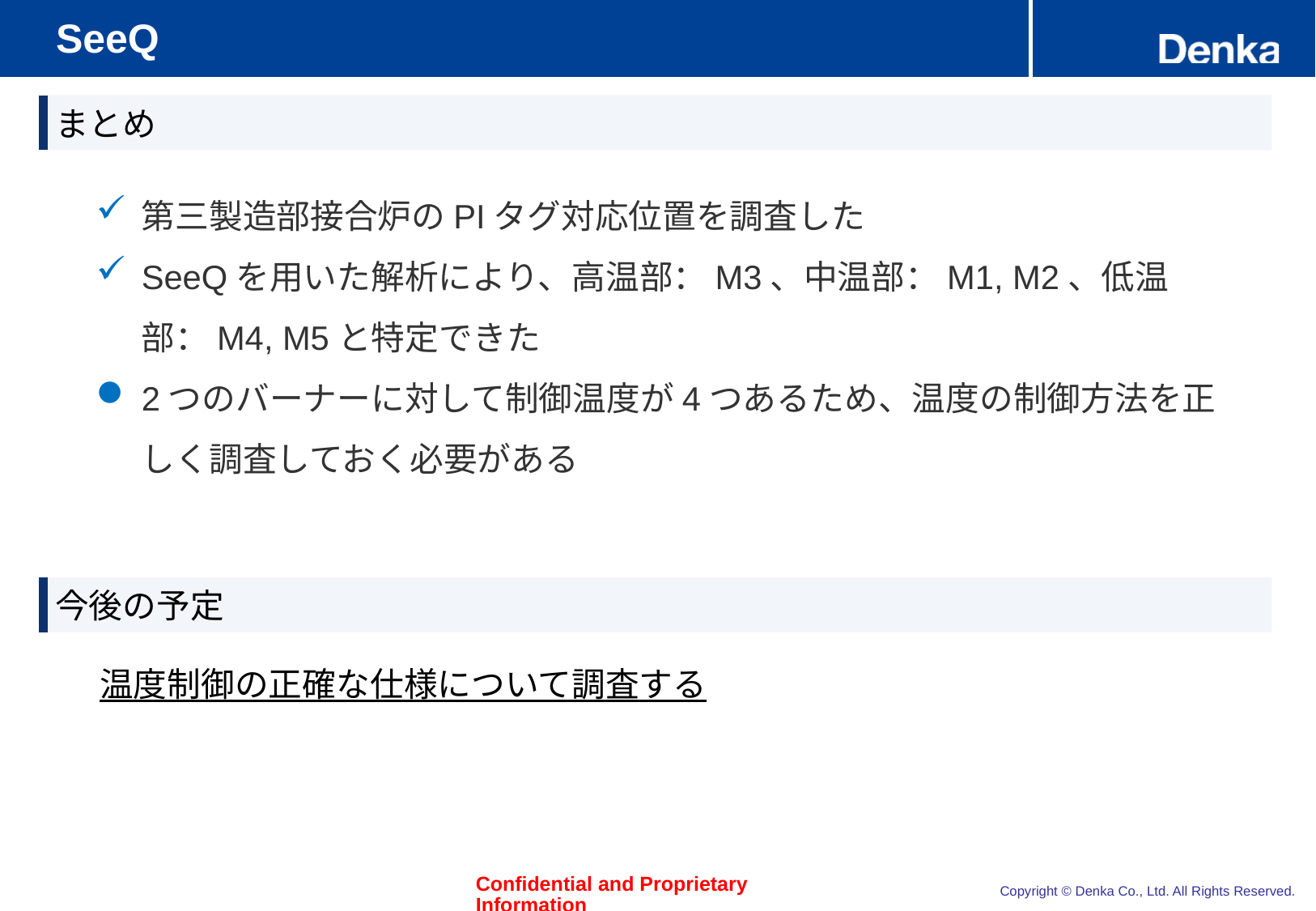

# SeeQ
まとめ

第三製造部接合炉のPIタグ対応位置を調査した
SeeQを用いた解析により、高温部：M3、中温部：M1, M2、低温部：M4, M5と特定できた
2つのバーナーに対して制御温度が4つあるため、温度の制御方法を正しく調査しておく必要がある
今後の予定

温度制御の正確な仕様について調査する